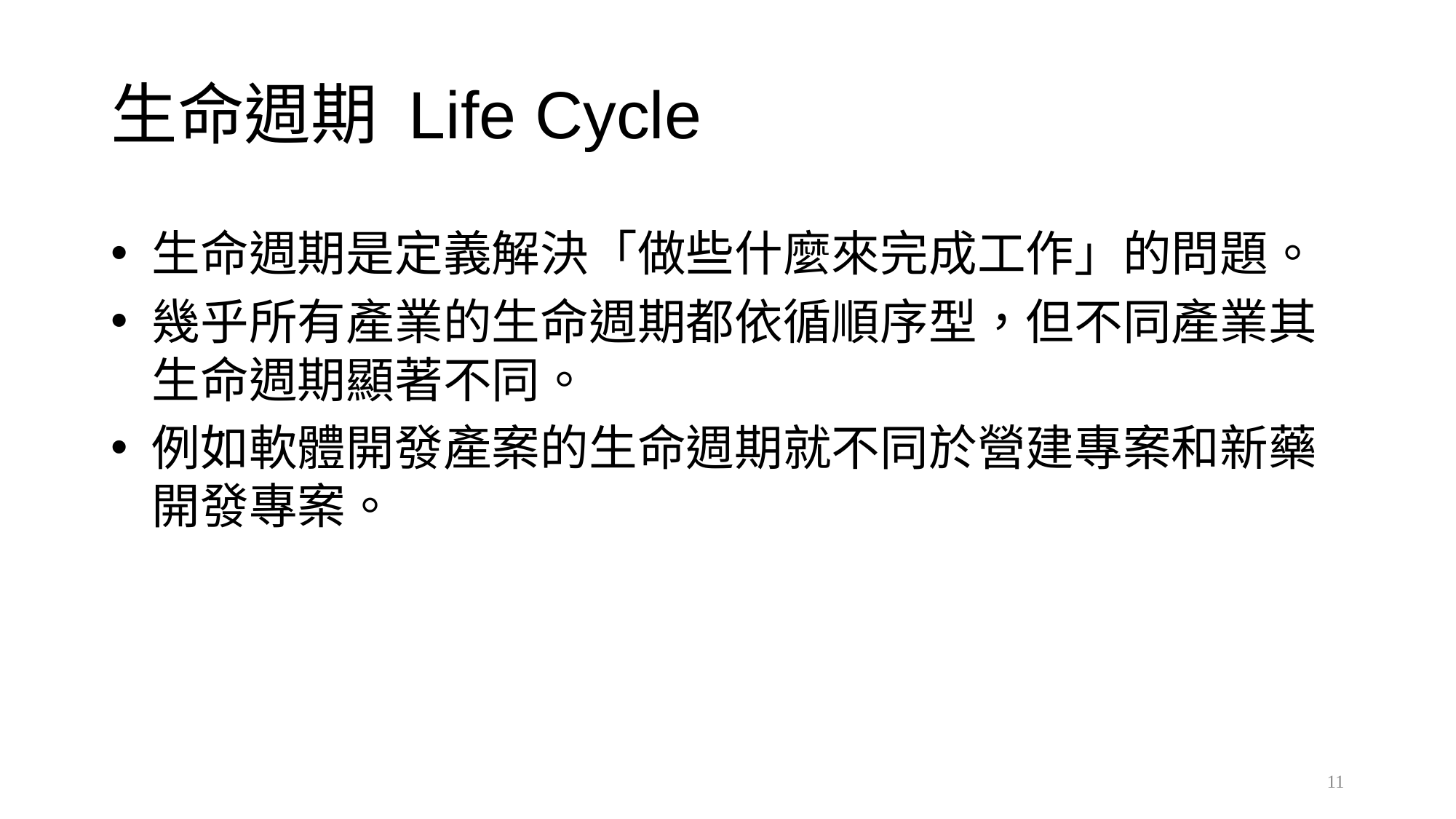

# 生命週期 Life Cycle
生命週期是定義解決「做些什麼來完成工作」的問題。
幾乎所有產業的生命週期都依循順序型，但不同產業其生命週期顯著不同。
例如軟體開發產案的生命週期就不同於營建專案和新藥開發專案。
11